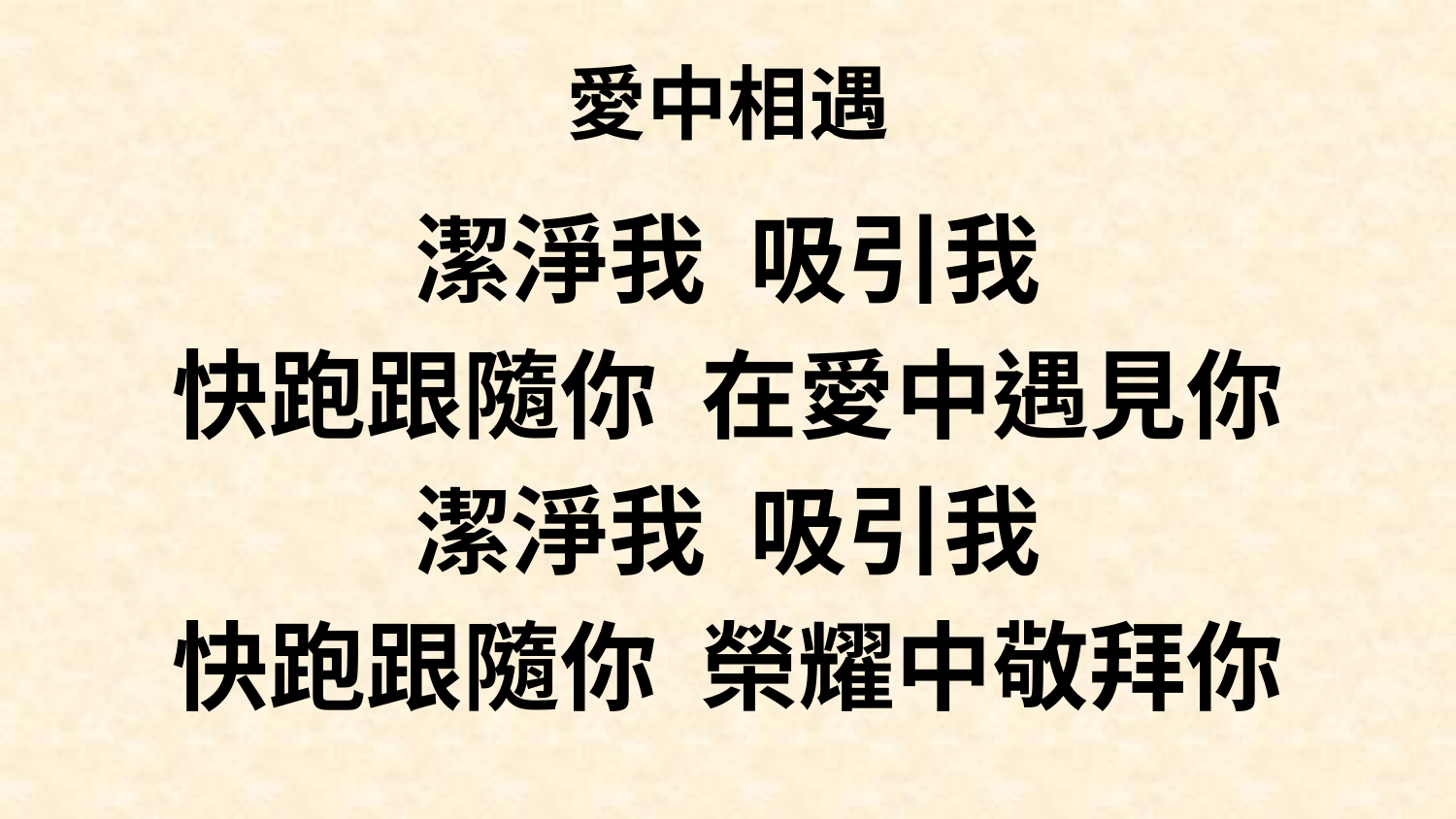

# 愛中相遇
潔淨我  吸引我
快跑跟隨你  在愛中遇見你
潔淨我  吸引我
快跑跟隨你  榮耀中敬拜你